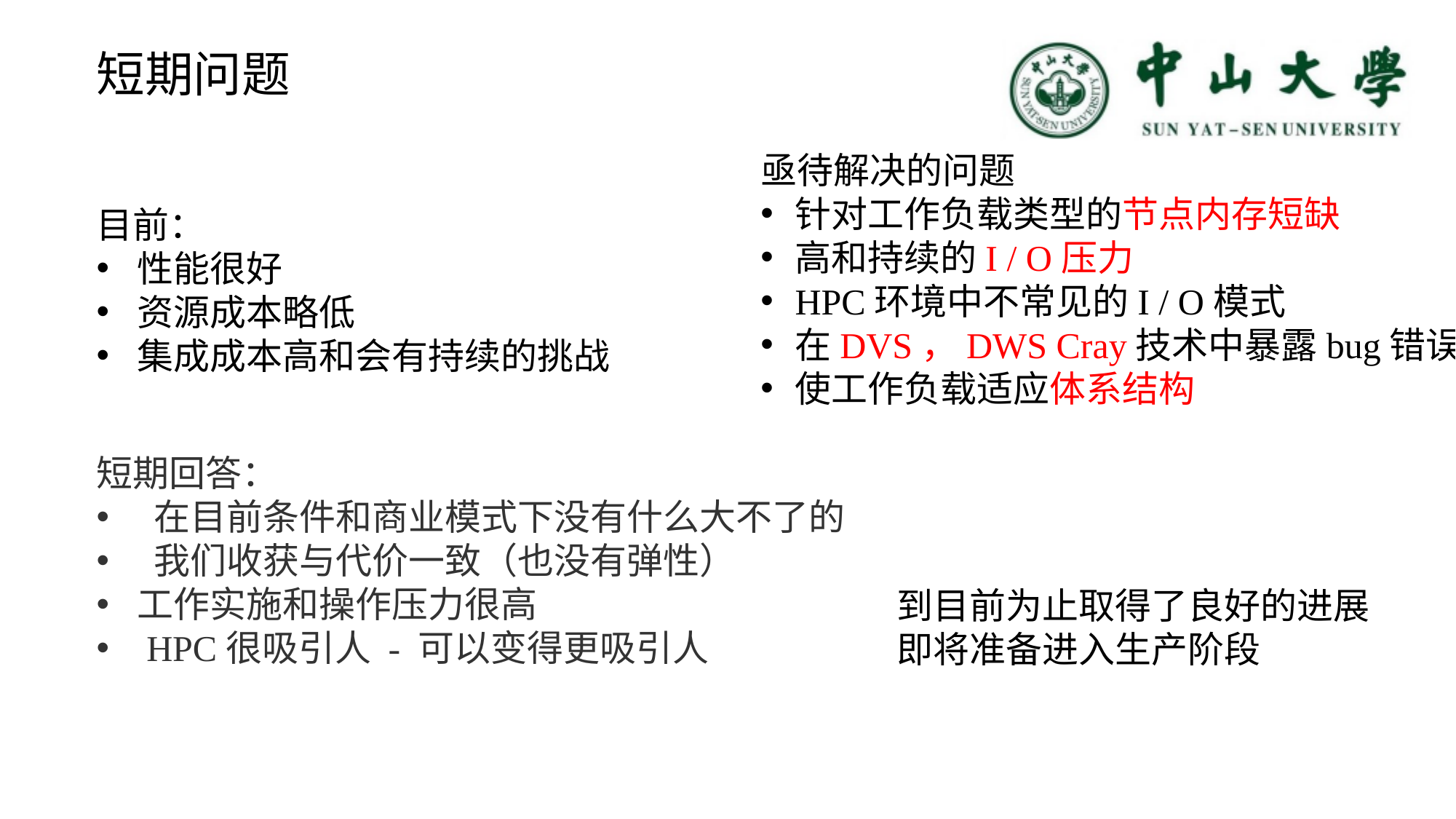

短期问题
亟待解决的问题
针对工作负载类型的节点内存短缺
高和持续的I / O压力
HPC环境中不常见的I / O模式
在DVS，DWS Cray技术中暴露bug错误
使工作负载适应体系结构
目前：
性能很好
资源成本略低
集成成本高和会有持续的挑战

短期回答：
 在目前条件和商业模式下没有什么大不了的
 我们收获与代价一致（也没有弹性）
工作实施和操作压力很高
 HPC很吸引人 - 可以变得更吸引人
到目前为止取得了良好的进展
即将准备进入生产阶段